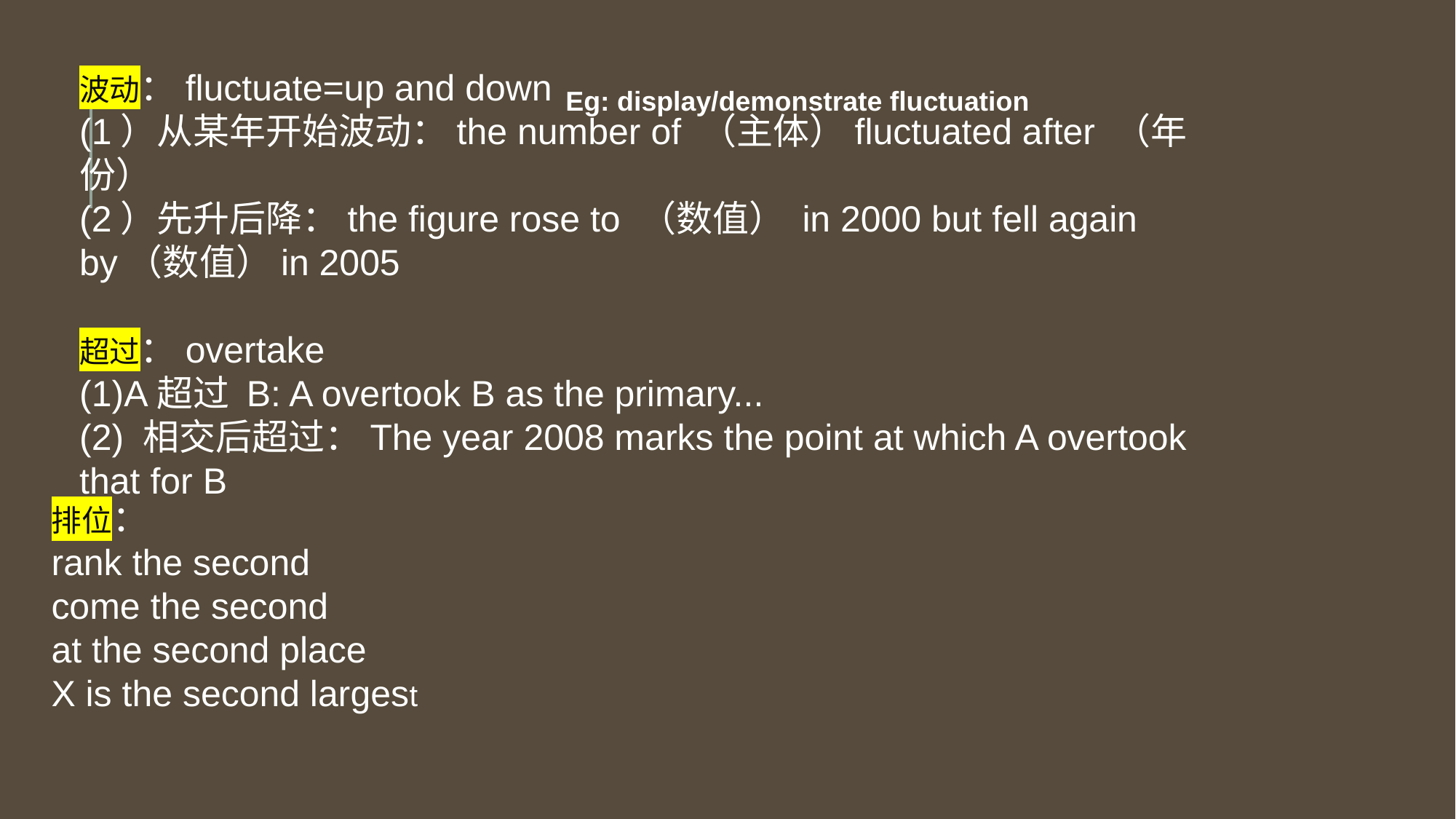

波动：fluctuate=up and down
(1）从某年开始波动：the number of （主体）fluctuated after （年份）
(2）先升后降：the figure rose to （数值） in 2000 but fell again by（数值）in 2005

超过：overtake
(1)A超过 B: A overtook B as the primary...
(2) 相交后超过：The year 2008 marks the point at which A overtook that for B
Eg: display/demonstrate fluctuation
排位：
rank the second
come the second
at the second place
X is the second largest